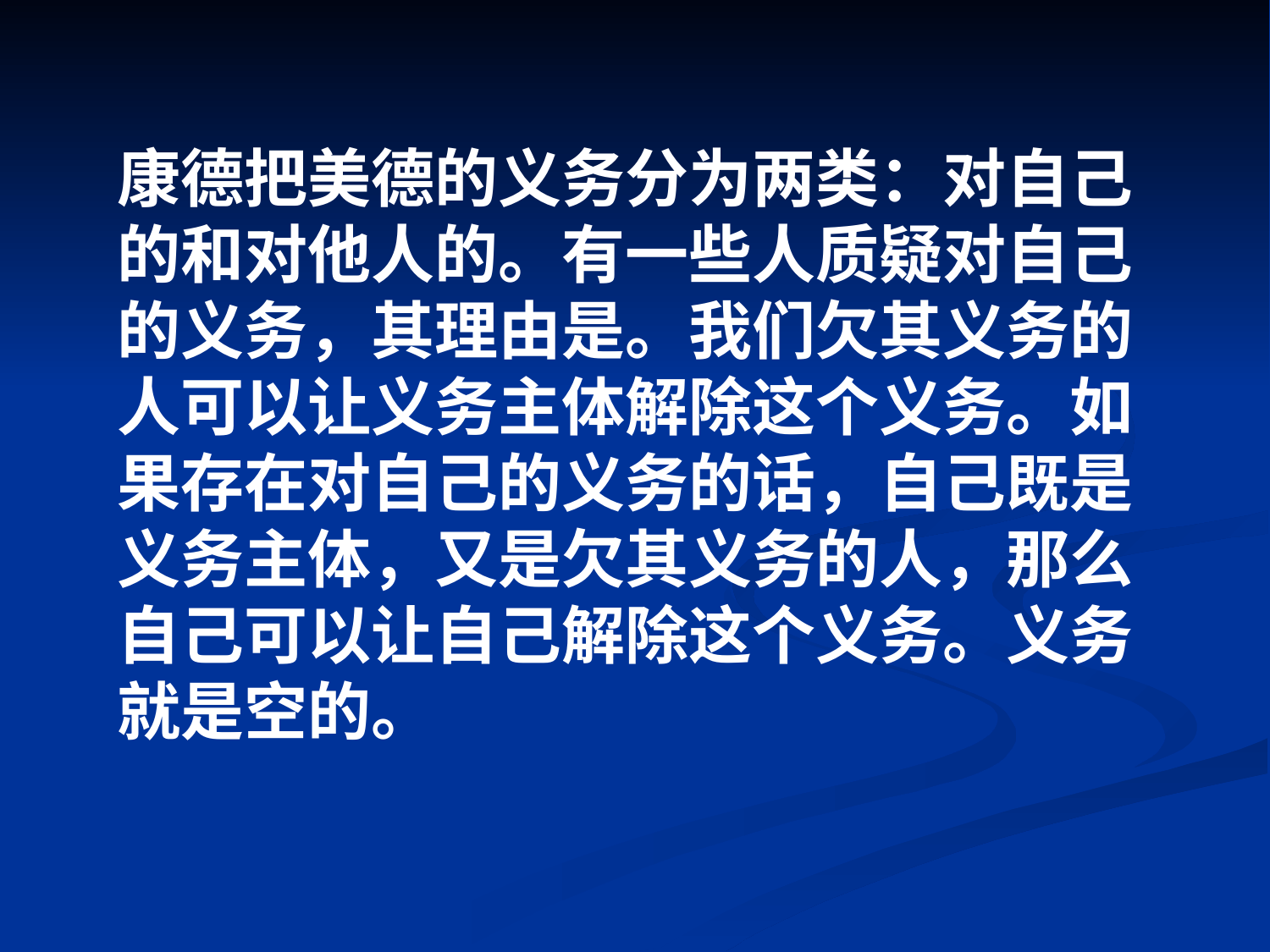

康德把美德的义务分为两类：对自己的和对他人的。有一些人质疑对自己的义务，其理由是。我们欠其义务的人可以让义务主体解除这个义务。如果存在对自己的义务的话，自己既是义务主体，又是欠其义务的人，那么自己可以让自己解除这个义务。义务就是空的。